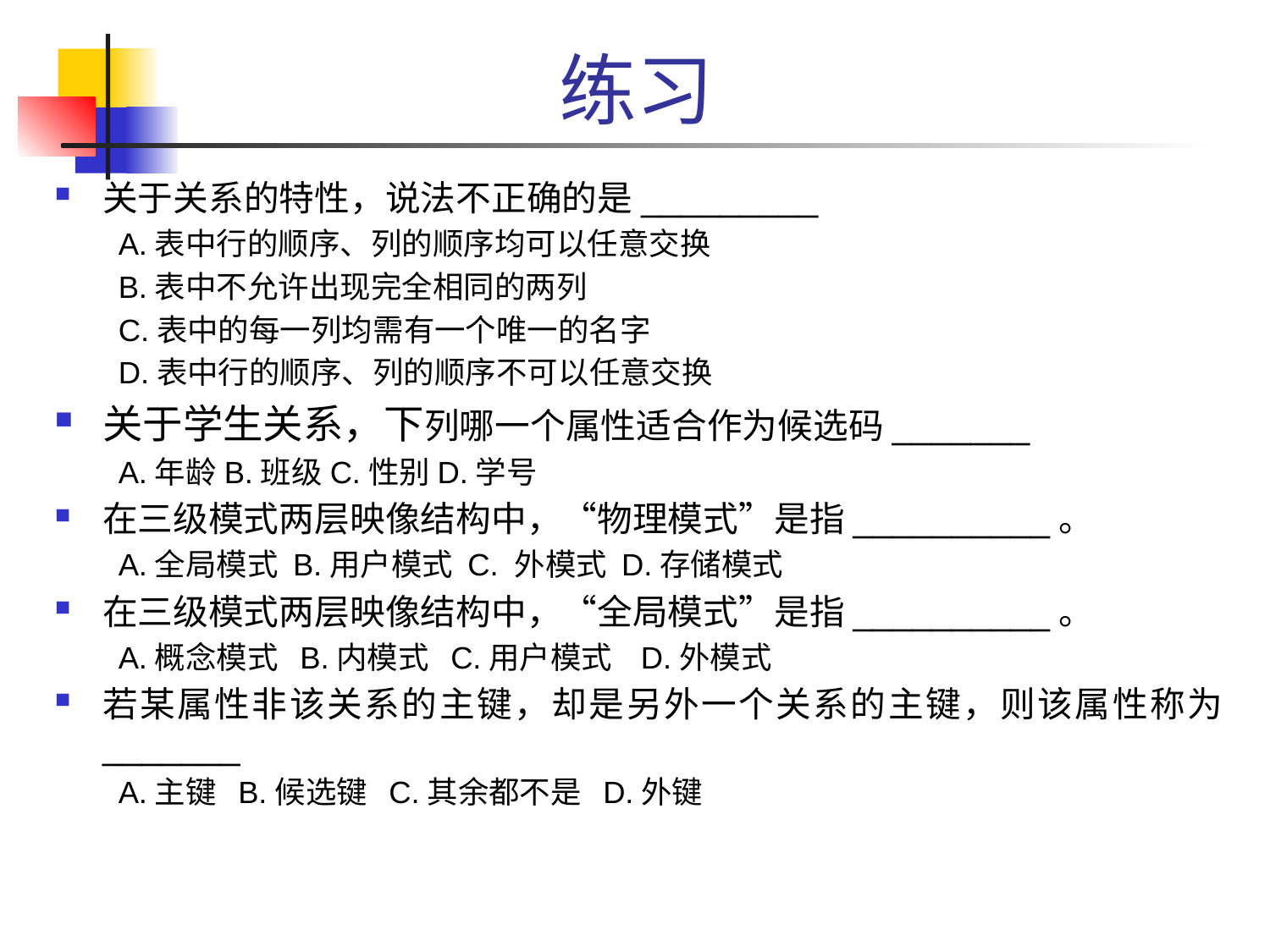

# 练习
关于关系的特性，说法不正确的是_________
A.表中行的顺序、列的顺序均可以任意交换
B.表中不允许出现完全相同的两列
C.表中的每一列均需有一个唯一的名字
D.表中行的顺序、列的顺序不可以任意交换
关于学生关系，下列哪一个属性适合作为候选码_______
A.年龄B.班级C.性别D.学号
在三级模式两层映像结构中，“物理模式”是指__________。
A.全局模式 B.用户模式 C. 外模式 D.存储模式
在三级模式两层映像结构中，“全局模式”是指__________。
A.概念模式  B.内模式  C.用户模式   D.外模式
若某属性非该关系的主键，却是另外一个关系的主键，则该属性称为_______
A.主键  B.候选键  C.其余都不是  D.外键